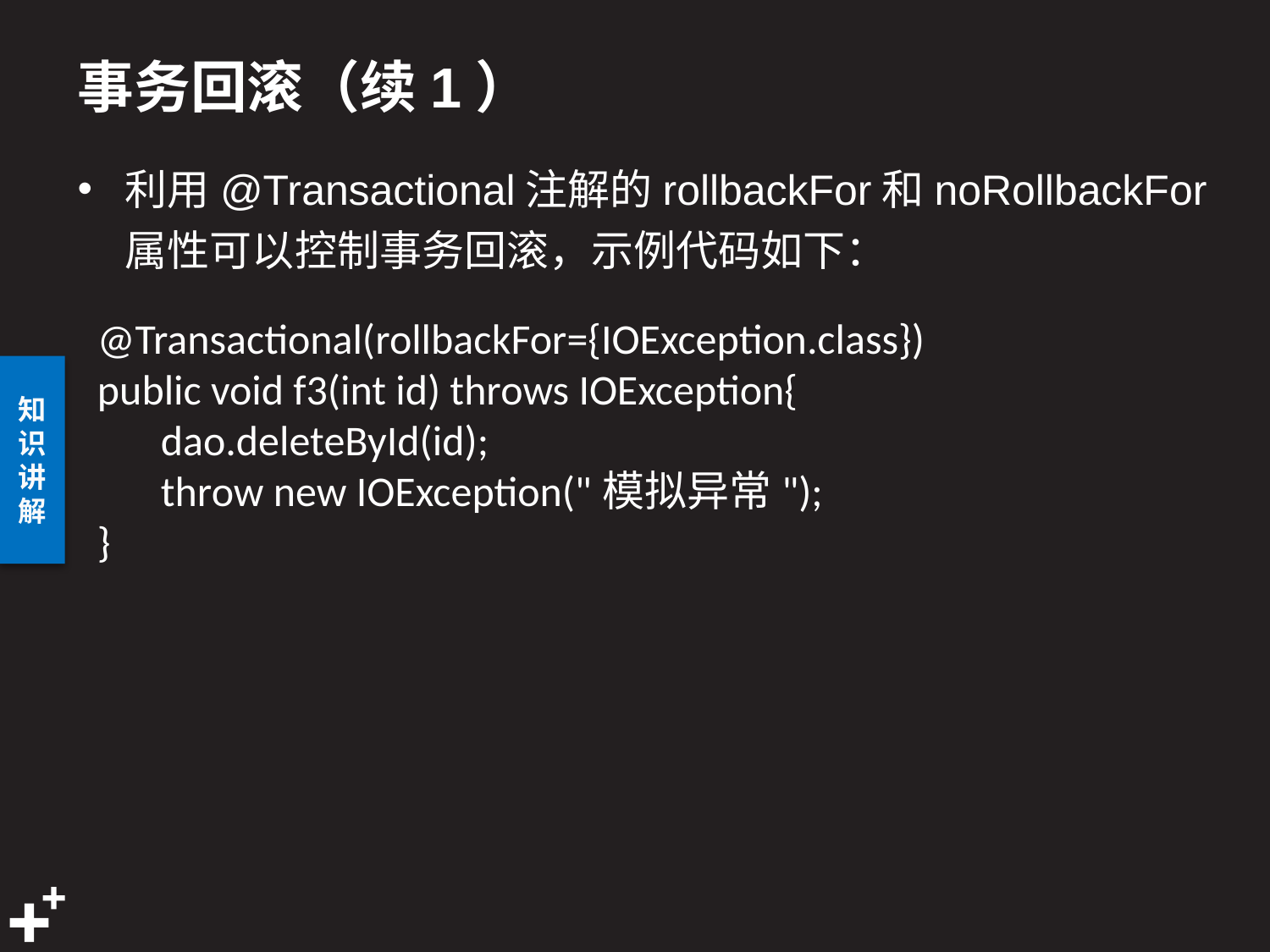

# 事务回滚（续1）
利用@Transactional注解的rollbackFor和noRollbackFor属性可以控制事务回滚，示例代码如下：
@Transactional(rollbackFor={IOException.class})
public void f3(int id) throws IOException{
dao.deleteById(id);
throw new IOException("模拟异常");
}